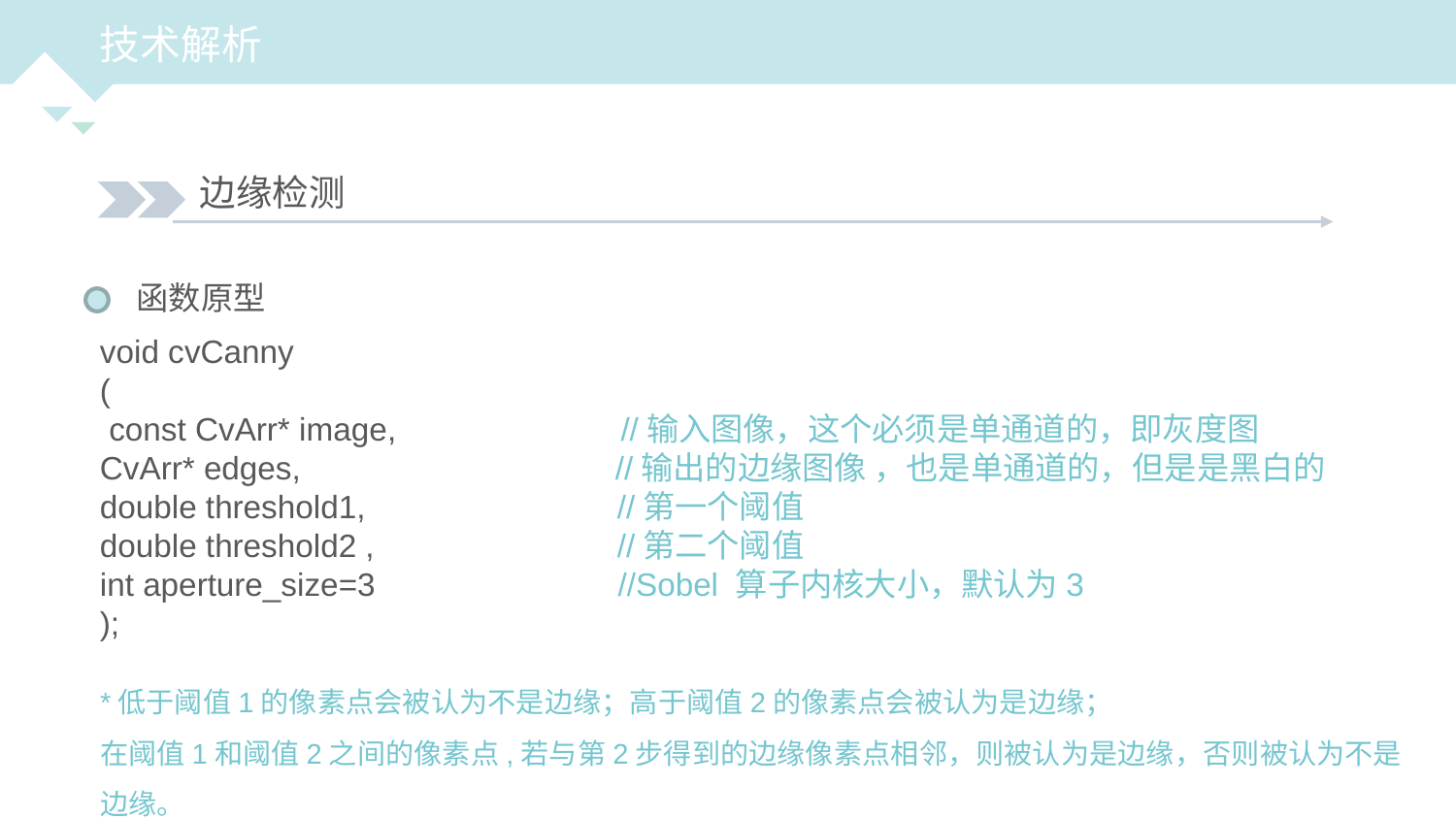

技术解析
边缘检测

函数原型

void cvCanny
(
 const CvArr* image,                         //输入图像，这个必须是单通道的，即灰度图
CvArr* edges,                                   //输出的边缘图像 ，也是单通道的，但是是黑白的
double threshold1,                            //第一个阈值
double threshold2 ,                           //第二个阈值
int aperture_size=3                           //Sobel 算子内核大小，默认为3
);
*低于阈值1的像素点会被认为不是边缘；高于阈值2的像素点会被认为是边缘；
在阈值1和阈值2之间的像素点,若与第2步得到的边缘像素点相邻，则被认为是边缘，否则被认为不是边缘。